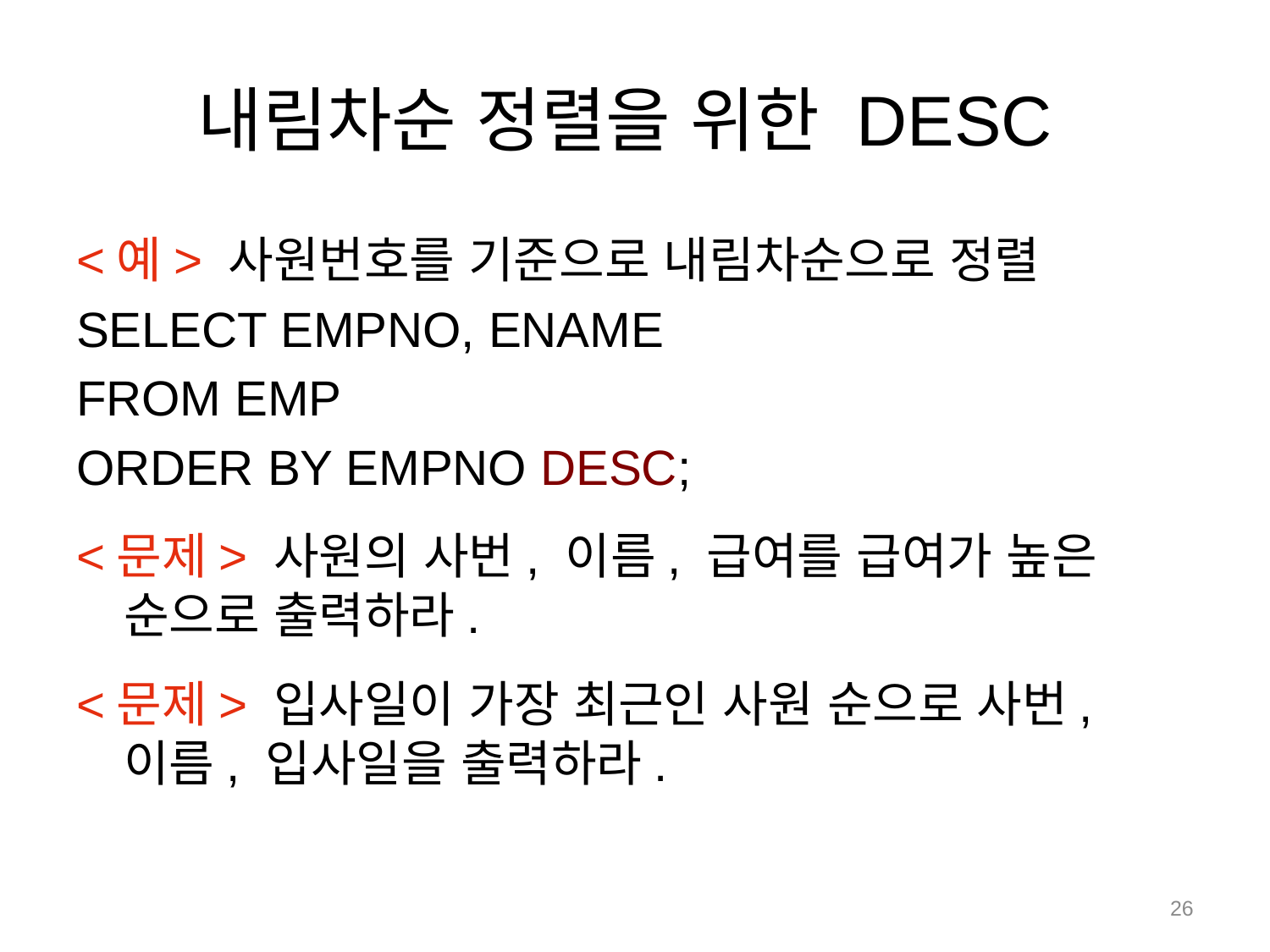

# 내림차순 정렬을 위한 DESC
<예> 사원번호를 기준으로 내림차순으로 정렬
SELECT EMPNO, ENAME
FROM EMP
ORDER BY EMPNO DESC;

<문제> 사원의 사번, 이름, 급여를 급여가 높은 순으로 출력하라.

<문제> 입사일이 가장 최근인 사원 순으로 사번, 이름, 입사일을 출력하라.

26